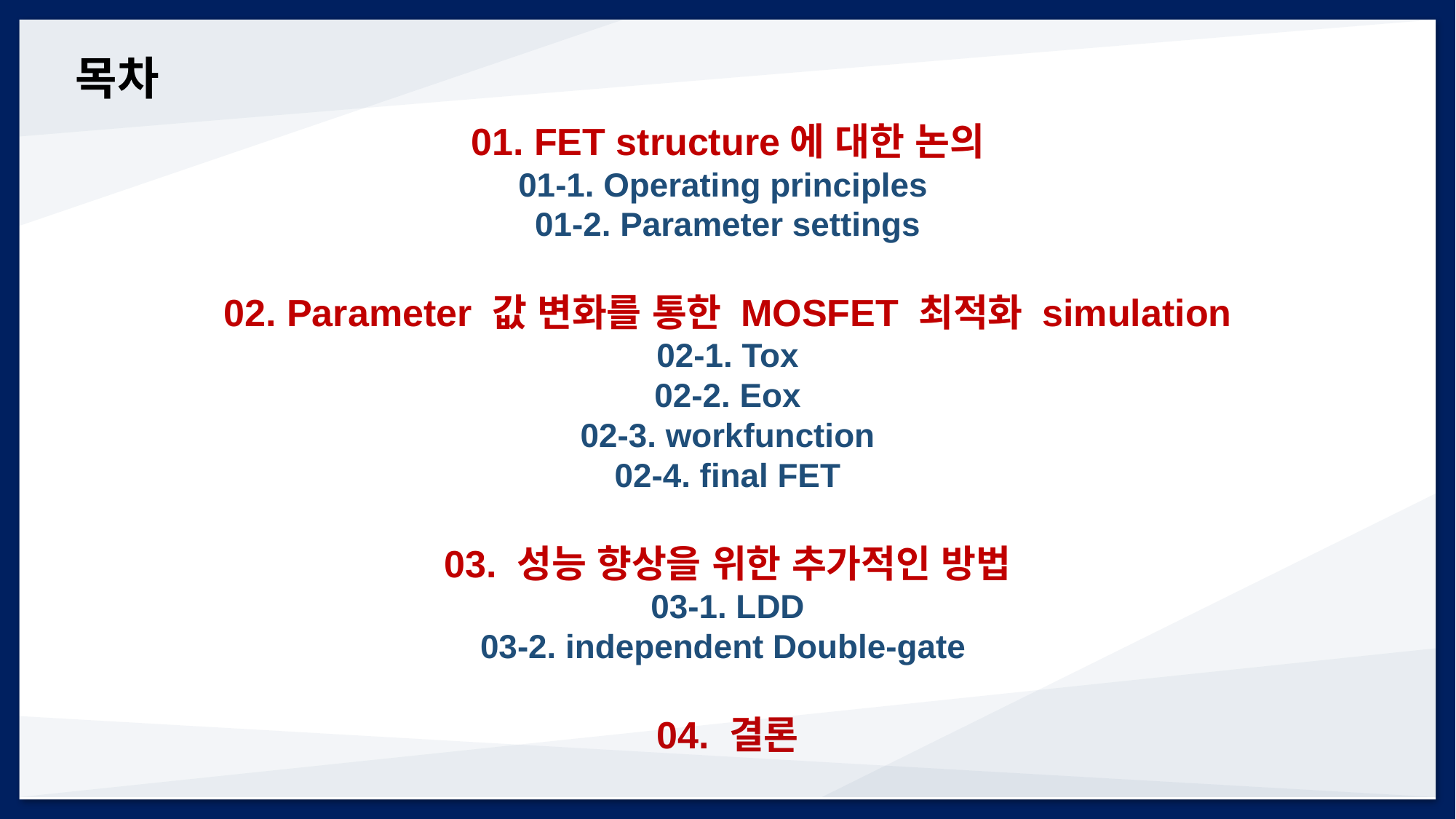

목차
01. FET structure에 대한 논의
01-1. Operating principles
01-2. Parameter settings

02. Parameter 값 변화를 통한 MOSFET 최적화 simulation
02-1. Tox
02-2. Eox
02-3. workfunction
02-4. final FET

03. 성능 향상을 위한 추가적인 방법
03-1. LDD
03-2. independent Double-gate

04. 결론
PART 01
PART 02
 작품설명